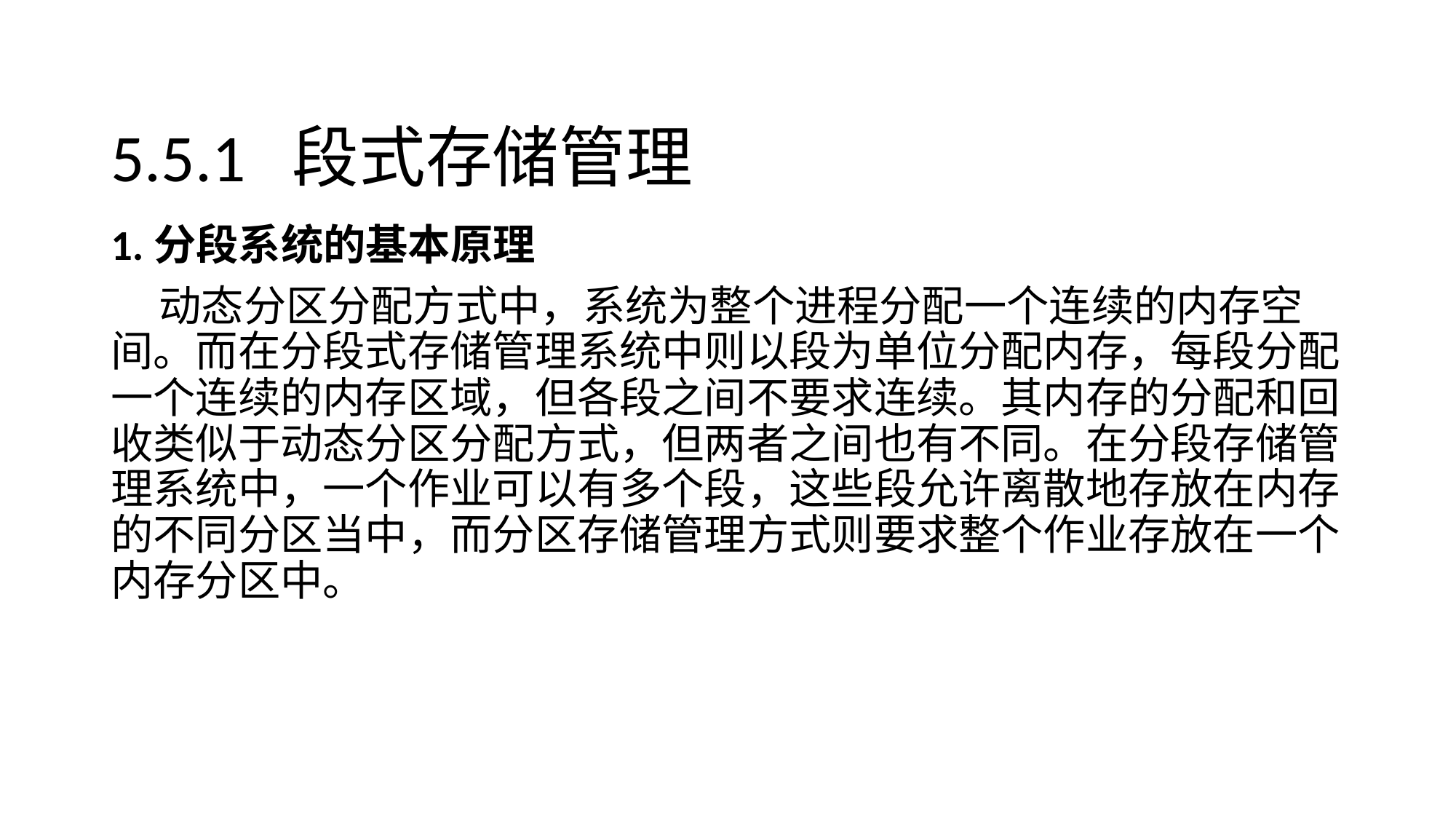

5.5.1  段式存储管理
1.分段系统的基本原理
    动态分区分配方式中，系统为整个进程分配一个连续的内存空间。而在分段式存储管理系统中则以段为单位分配内存，每段分配一个连续的内存区域，但各段之间不要求连续。其内存的分配和回收类似于动态分区分配方式，但两者之间也有不同。在分段存储管理系统中，一个作业可以有多个段，这些段允许离散地存放在内存的不同分区当中，而分区存储管理方式则要求整个作业存放在一个内存分区中。
1